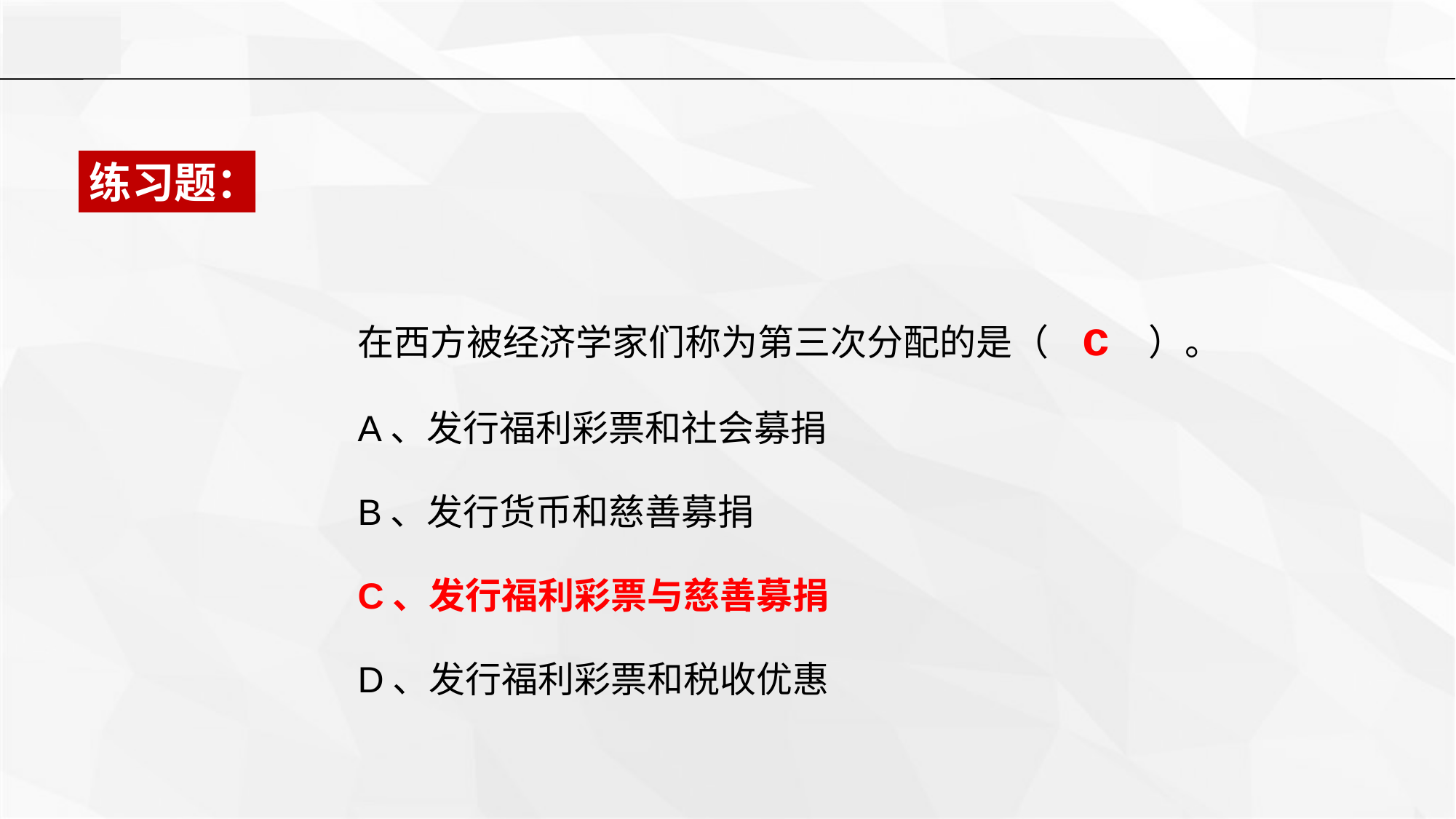

练习题：
在西方被经济学家们称为第三次分配的是（   c   ）。
A、发行福利彩票和社会募捐
B、发行货币和慈善募捐
C、发行福利彩票与慈善募捐
D、发行福利彩票和税收优惠